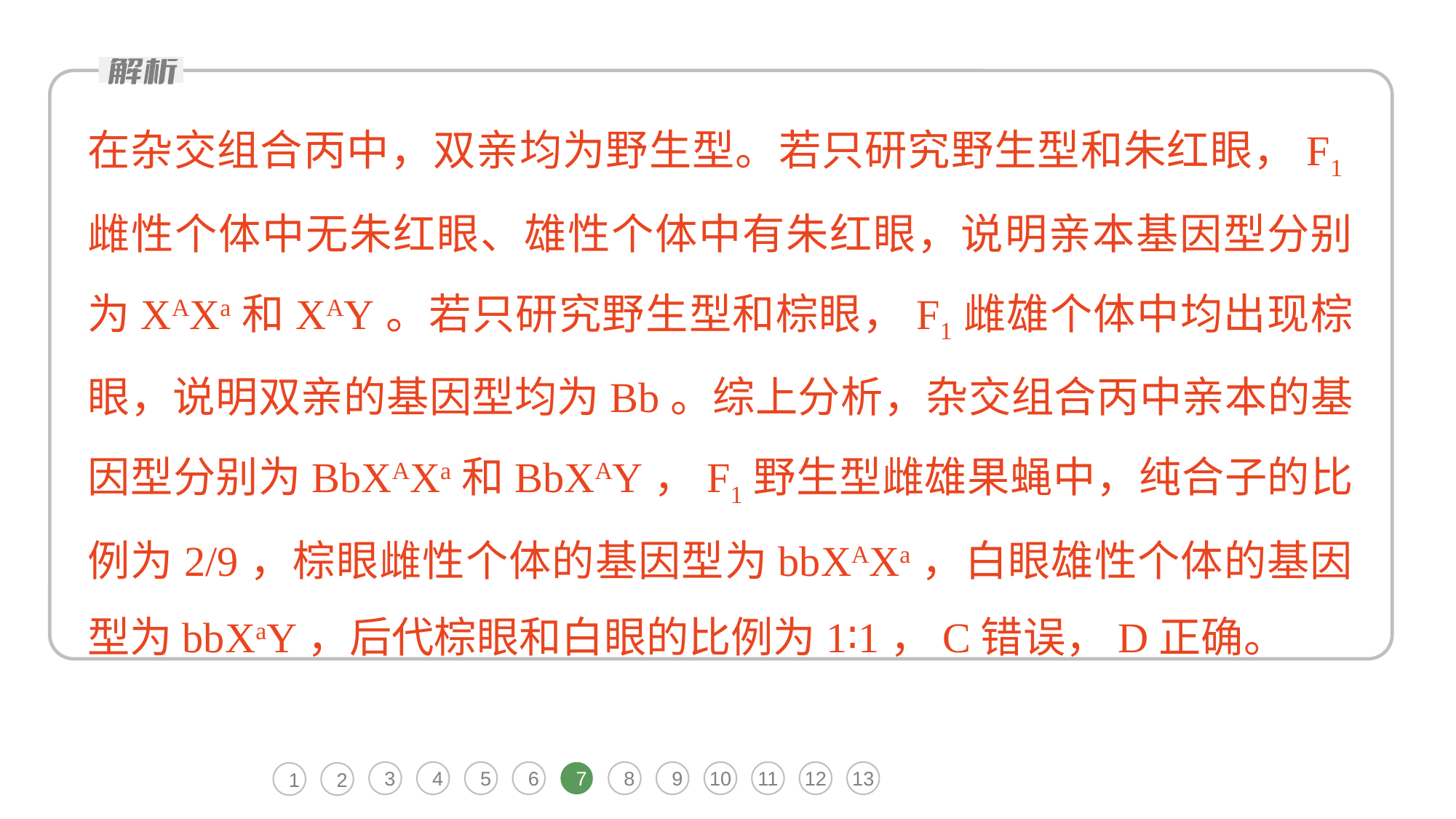

在杂交组合丙中，双亲均为野生型。若只研究野生型和朱红眼，F1雌性个体中无朱红眼、雄性个体中有朱红眼，说明亲本基因型分别为XAXa和XAY。若只研究野生型和棕眼，F1雌雄个体中均出现棕眼，说明双亲的基因型均为Bb。综上分析，杂交组合丙中亲本的基因型分别为BbXAXa和BbXAY，F1野生型雌雄果蝇中，纯合子的比例为2/9，棕眼雌性个体的基因型为bbXAXa，白眼雄性个体的基因型为bbXaY，后代棕眼和白眼的比例为1∶1，C错误，D正确。
3
4
5
6
7
8
9
10
11
12
13
1
2